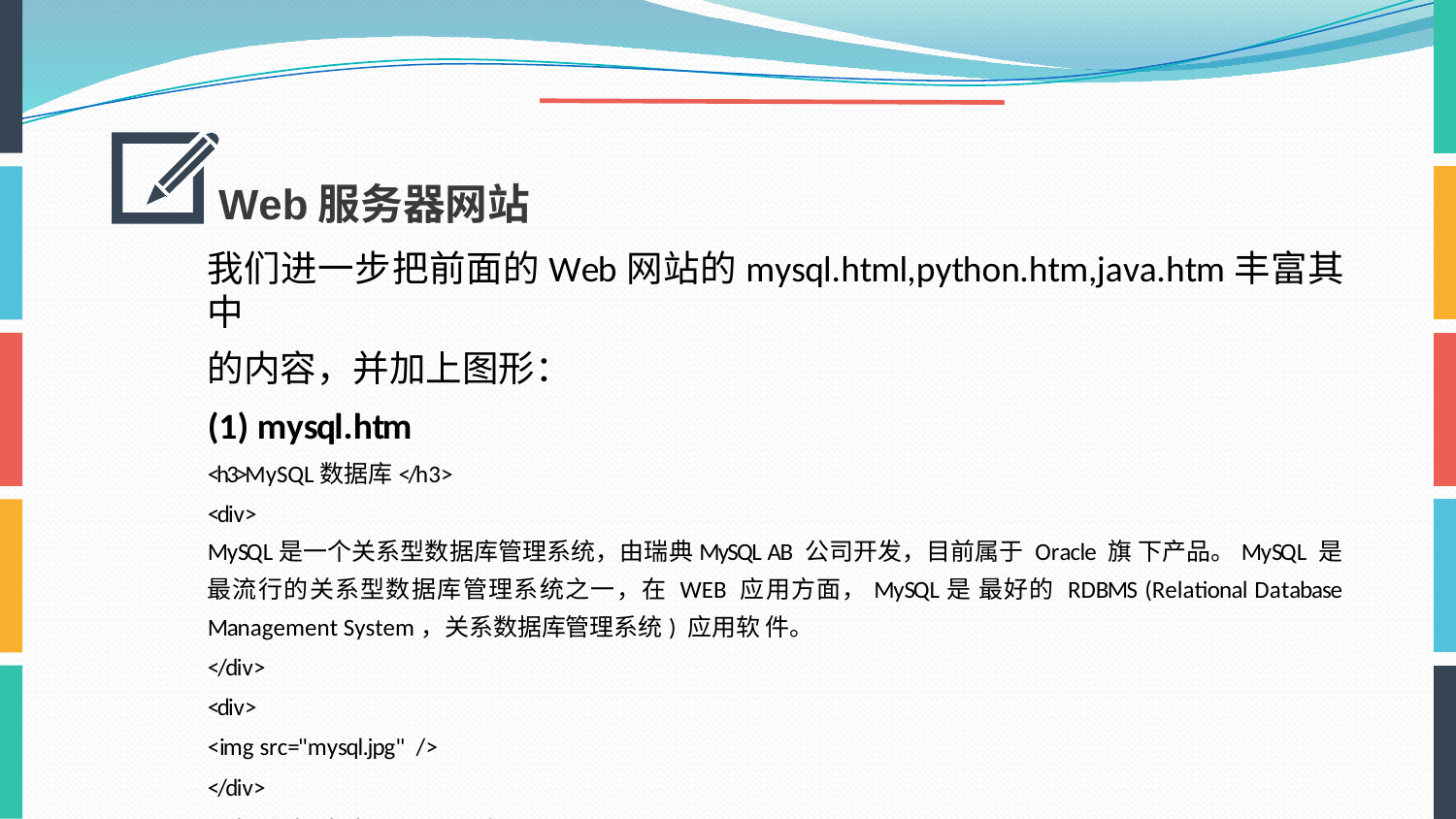

# Web服务器网站

我们进一步把前面的Web网站的mysql.html,python.htm,java.htm丰富其中
的内容，并加上图形：
(1) mysql.htm
<h3>MySQL数据库</h3>
<div>
MySQL是一个关系型数据库管理系统，由瑞典MySQL AB 公司开发，目前属于 Oracle 旗 下产品。MySQL 是最流行的关系型数据库管理系统之一，在 WEB 应用方面，MySQL是 最好的 RDBMS (Relational Database Management System，关系数据库管理系统) 应用软 件。
</div>
<div>
<img src="mysql.jpg"  />
</div>
<a href="books.htm">Home</a>